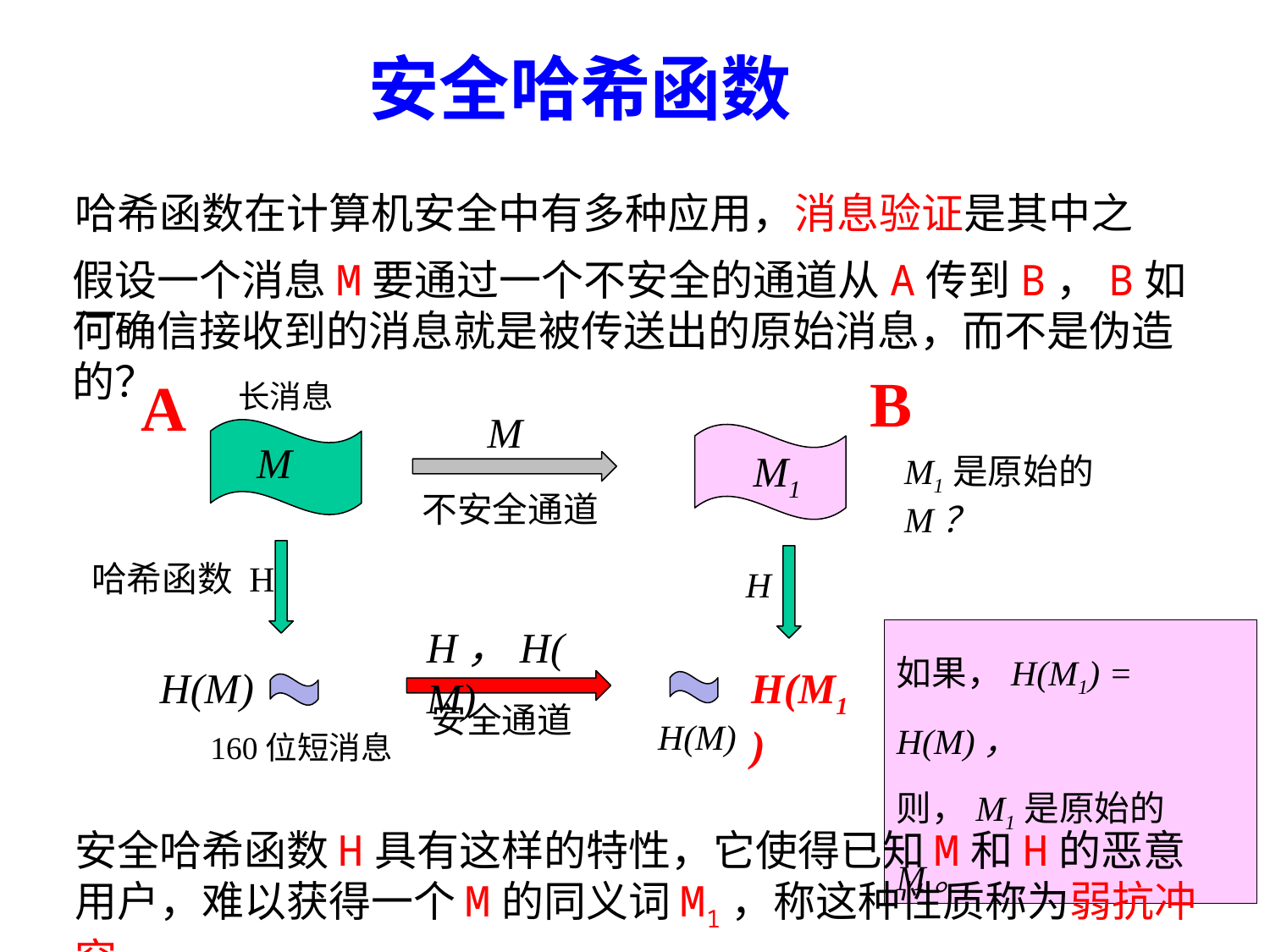

安全哈希函数
哈希函数在计算机安全中有多种应用，消息验证是其中之一。
假设一个消息M要通过一个不安全的通道从A传到B，B如何确信接收到的消息就是被传送出的原始消息，而不是伪造的？
B
A
长消息

M
M

不安全通道

M1
M1是原始的M？

哈希函数 H

H
H，H(M)

安全通道
如果，H(M1) = H(M)，
则，M1是原始的M。
H(M1)
H(M)

160位短消息

H(M)
安全哈希函数H具有这样的特性，它使得已知M和H的恶意用户，难以获得一个M的同义词M1，称这种性质称为弱抗冲突。